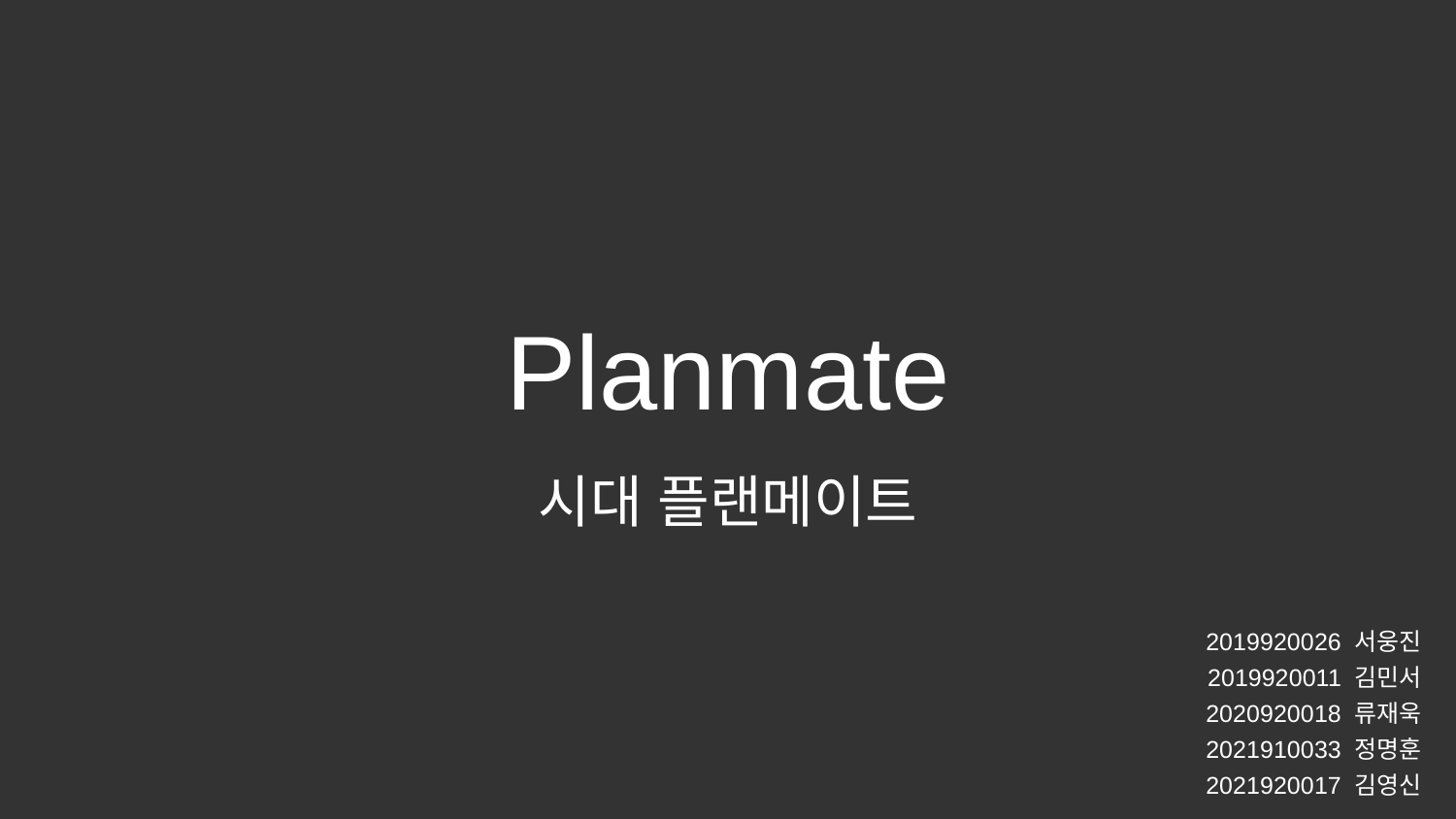

# Planmate
시대 플랜메이트
2019920026 서웅진
2019920011 김민서
2020920018 류재욱
2021910033 정명훈
2021920017 김영신